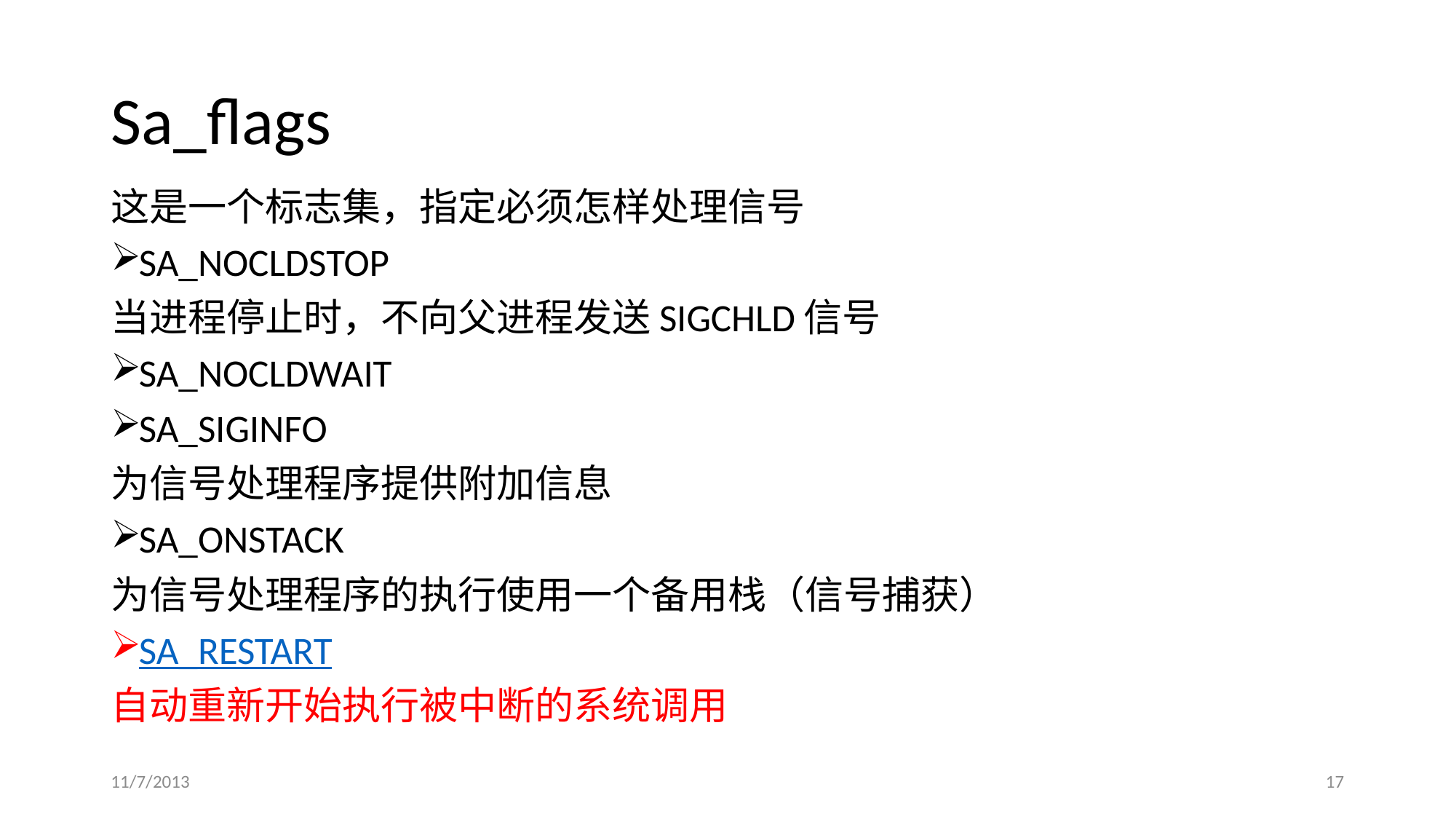

# Sa_flags
这是一个标志集，指定必须怎样处理信号
SA_NOCLDSTOP
当进程停止时，不向父进程发送SIGCHLD信号
SA_NOCLDWAIT
SA_SIGINFO
为信号处理程序提供附加信息
SA_ONSTACK
为信号处理程序的执行使用一个备用栈（信号捕获）
SA_RESTART
自动重新开始执行被中断的系统调用
11/7/2013
17